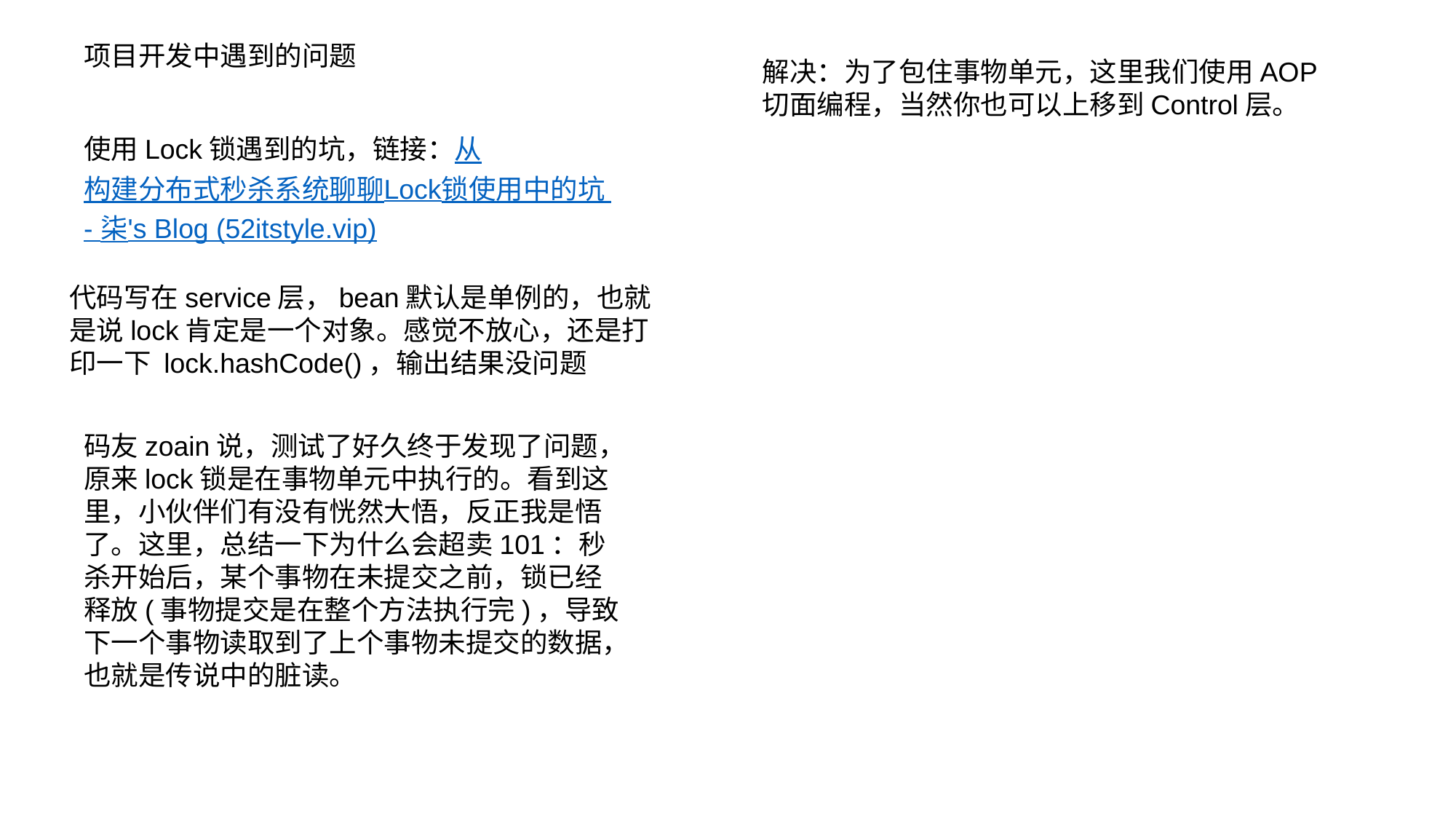

项目开发中遇到的问题
解决：为了包住事物单元，这里我们使用AOP切面编程，当然你也可以上移到Control层。
使用Lock锁遇到的坑，链接：从构建分布式秒杀系统聊聊Lock锁使用中的坑 - 柒's Blog (52itstyle.vip)
代码写在service层，bean默认是单例的，也就是说lock肯定是一个对象。感觉不放心，还是打印一下 lock.hashCode()，输出结果没问题
码友zoain说，测试了好久终于发现了问题，原来lock锁是在事物单元中执行的。看到这里，小伙伴们有没有恍然大悟，反正我是悟了。这里，总结一下为什么会超卖101：秒杀开始后，某个事物在未提交之前，锁已经释放(事物提交是在整个方法执行完)，导致下一个事物读取到了上个事物未提交的数据，也就是传说中的脏读。